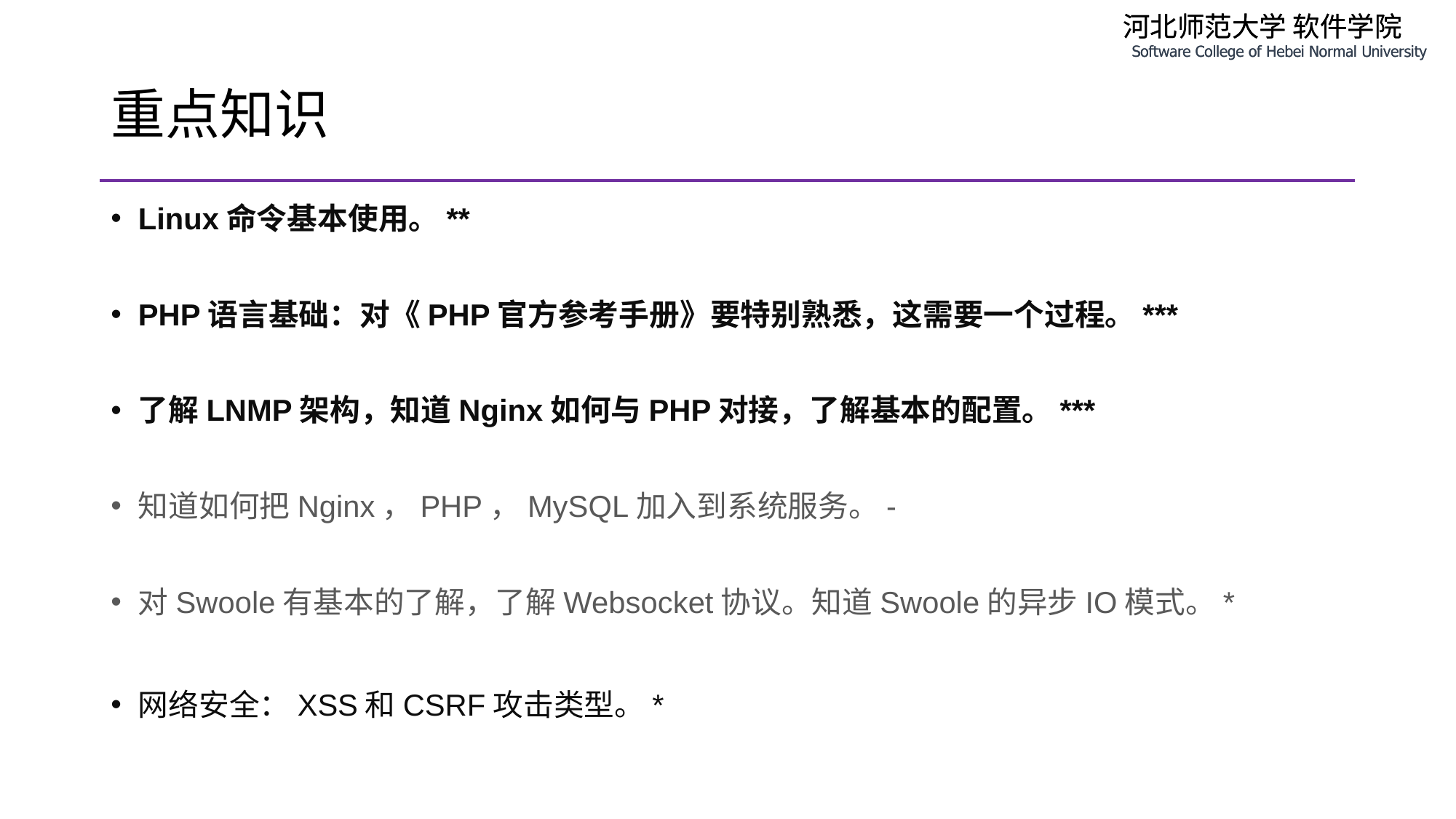

# 重点知识
Linux命令基本使用。**

PHP语言基础：对《PHP官方参考手册》要特别熟悉，这需要一个过程。***

了解LNMP架构，知道Nginx如何与PHP对接，了解基本的配置。***

知道如何把Nginx，PHP，MySQL加入到系统服务。-

对Swoole有基本的了解，了解Websocket协议。知道Swoole的异步IO模式。*

网络安全：XSS和CSRF攻击类型。*